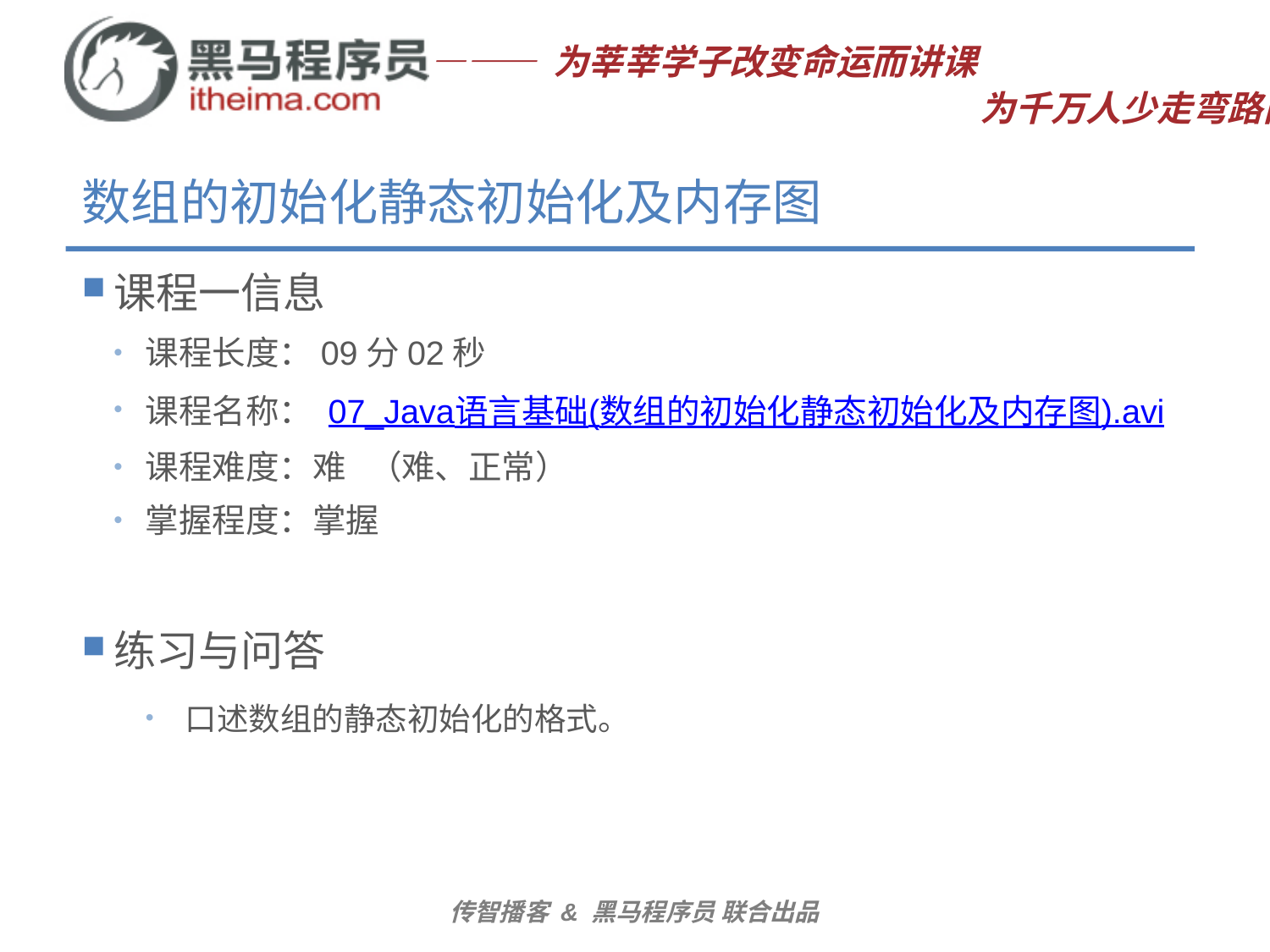

# 数组的初始化静态初始化及内存图
课程一信息
课程长度：09分02秒
课程名称： 07_Java语言基础(数组的初始化静态初始化及内存图).avi
课程难度：难   （难、正常）
掌握程度：掌握

练习与问答
口述数组的静态初始化的格式。